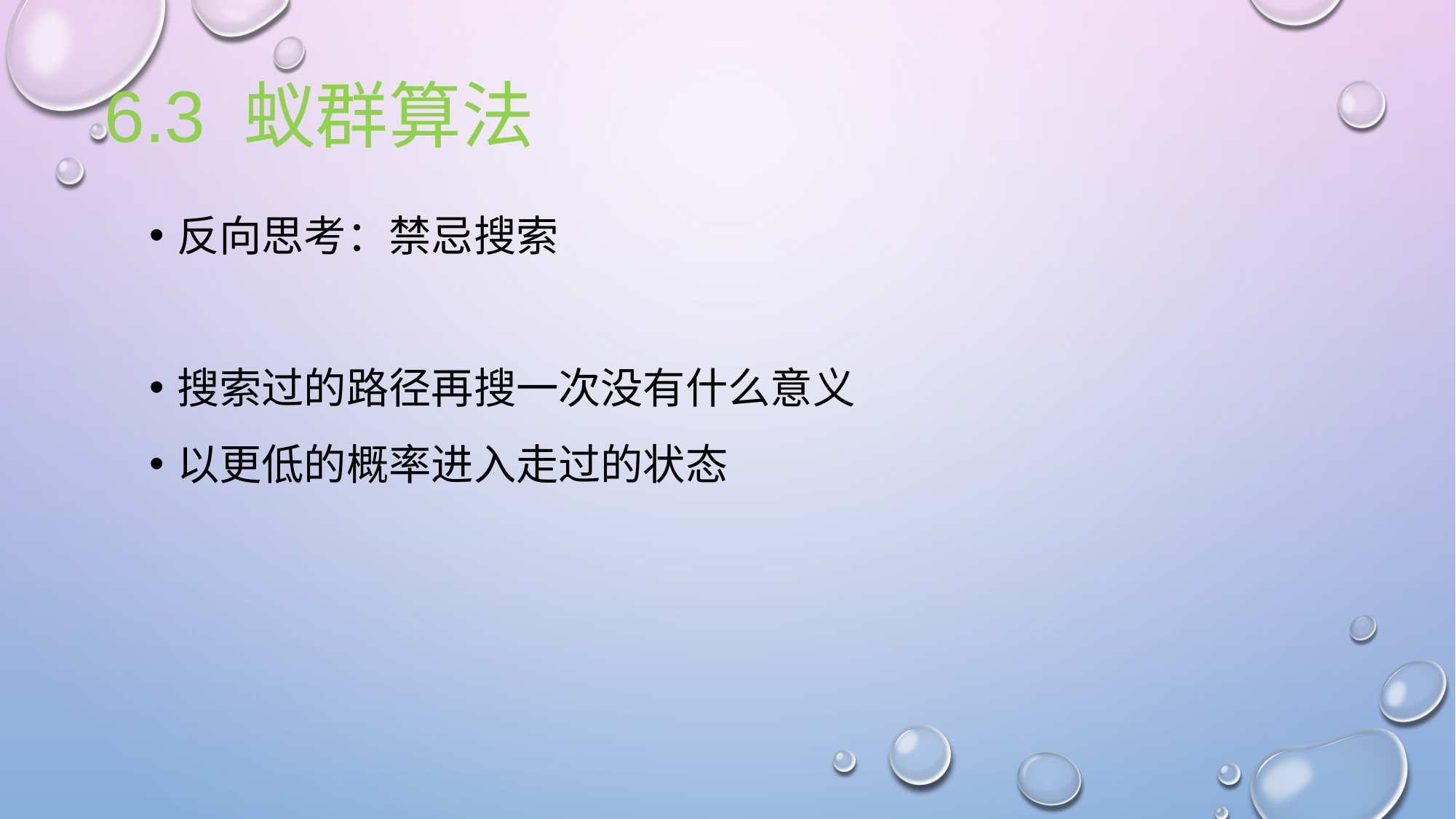

# 6.3 蚁群算法
反向思考：禁忌搜索

搜索过的路径再搜一次没有什么意义
以更低的概率进入走过的状态